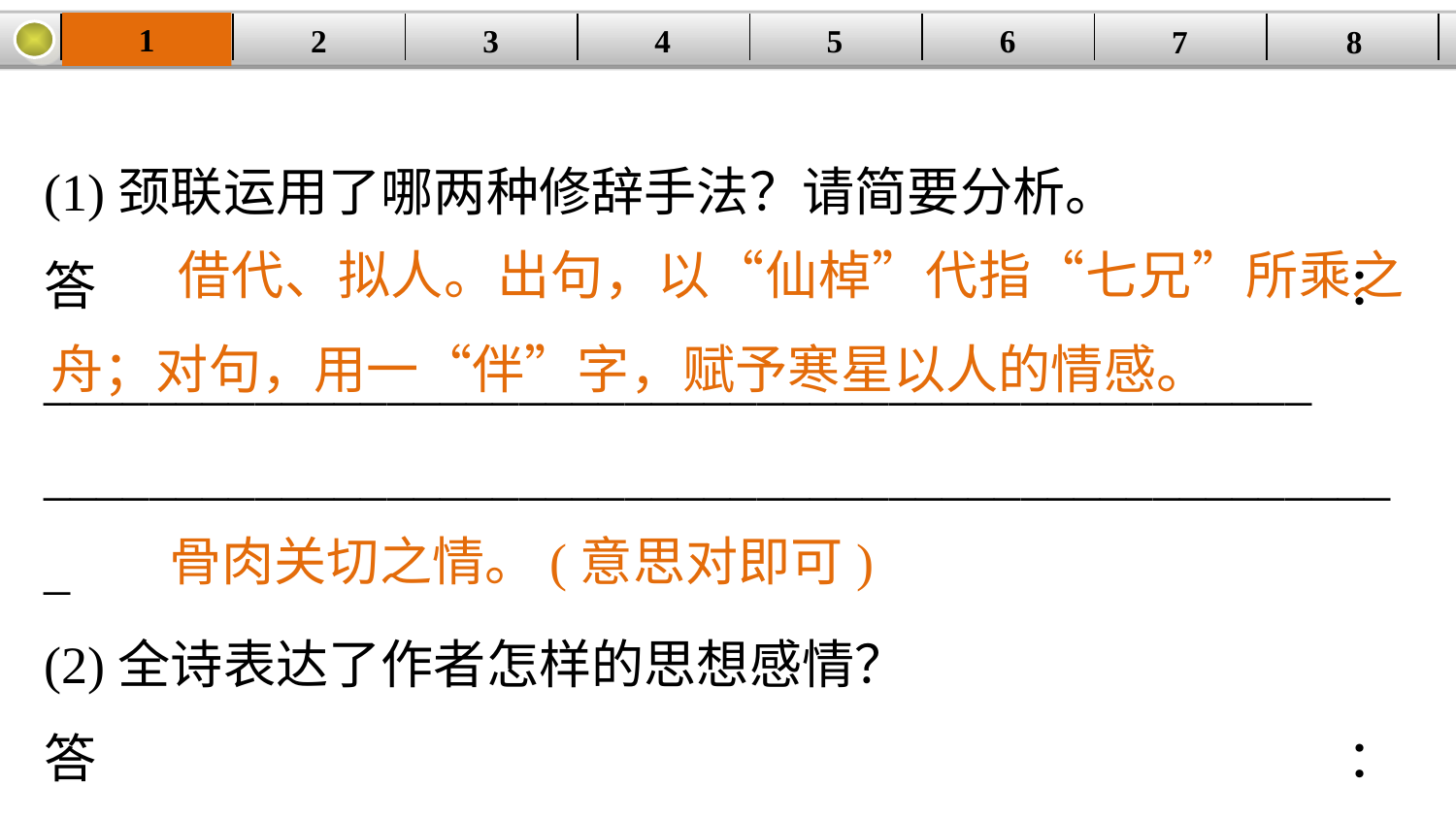

1
2
3
4
|  |  |  |  |  |  |  |  |
| --- | --- | --- | --- | --- | --- | --- | --- |
5
6
7
8

(1)颈联运用了哪两种修辞手法？请简要分析。
答：________________________________________________
____________________________________________________
(2)全诗表达了作者怎样的思想感情？
答：________________________________________________
         借代、拟人。出句，以“仙棹”代指“七兄”所乘之舟；对句，用一“伴”字，赋予寒星以人的情感。

骨肉关切之情。(意思对即可)